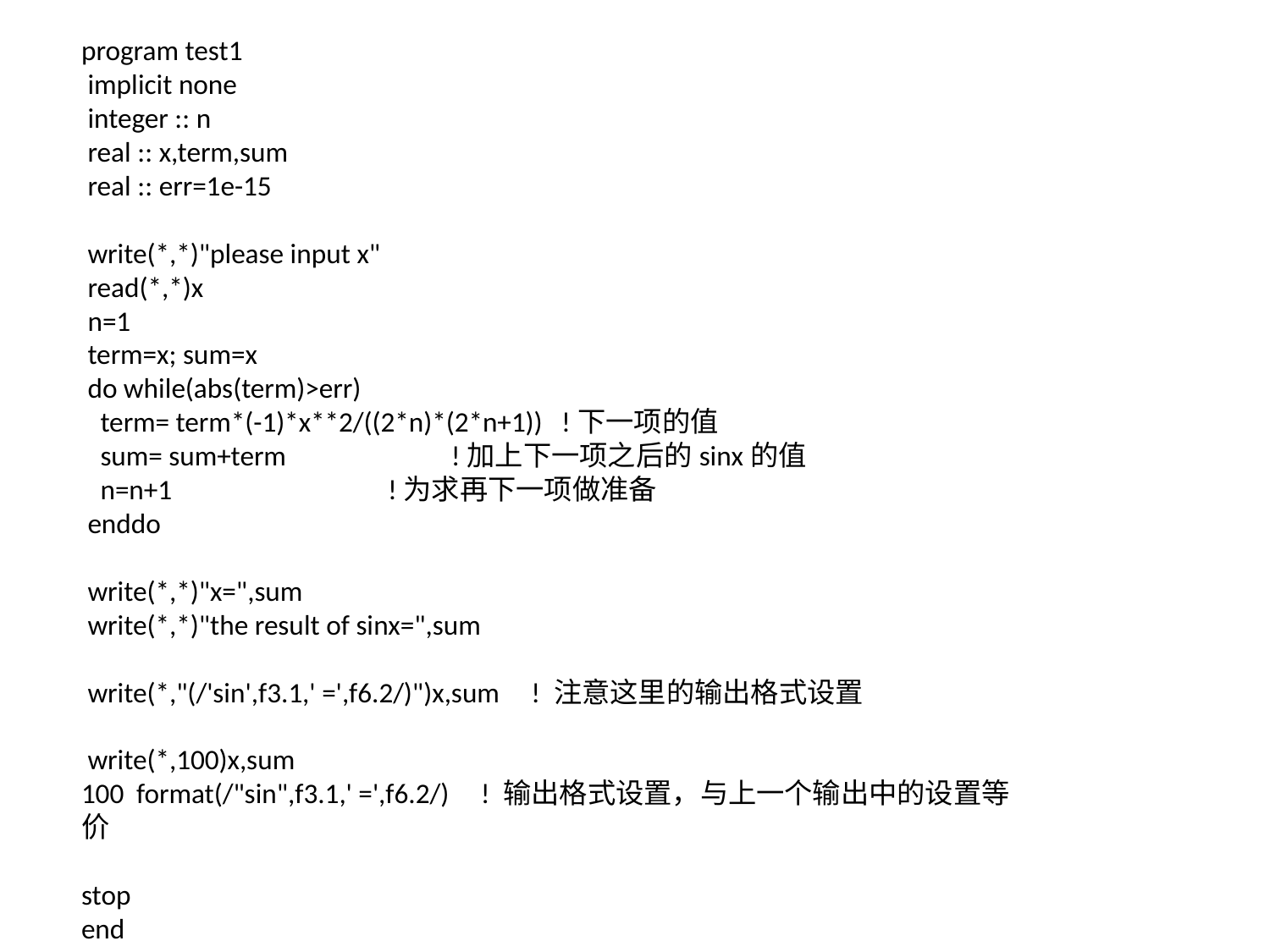

program test1
 implicit none
 integer :: n
 real :: x,term,sum
 real :: err=1e-15

 write(*,*)"please input x"
 read(*,*)x
 n=1
 term=x; sum=x
 do while(abs(term)>err)
   term= term*(-1)*x**2/((2*n)*(2*n+1))   !下一项的值
   sum= sum+term                          !加上下一项之后的sinx的值
   n=n+1                                  !为求再下一项做准备
 enddo

 write(*,*)"x=",sum
 write(*,*)"the result of sinx=",sum

 write(*,"(/'sin',f3.1,' =',f6.2/)")x,sum     ! 注意这里的输出格式设置

 write(*,100)x,sum
100  format(/"sin",f3.1,' =',f6.2/)     ! 输出格式设置，与上一个输出中的设置等价

stop
end